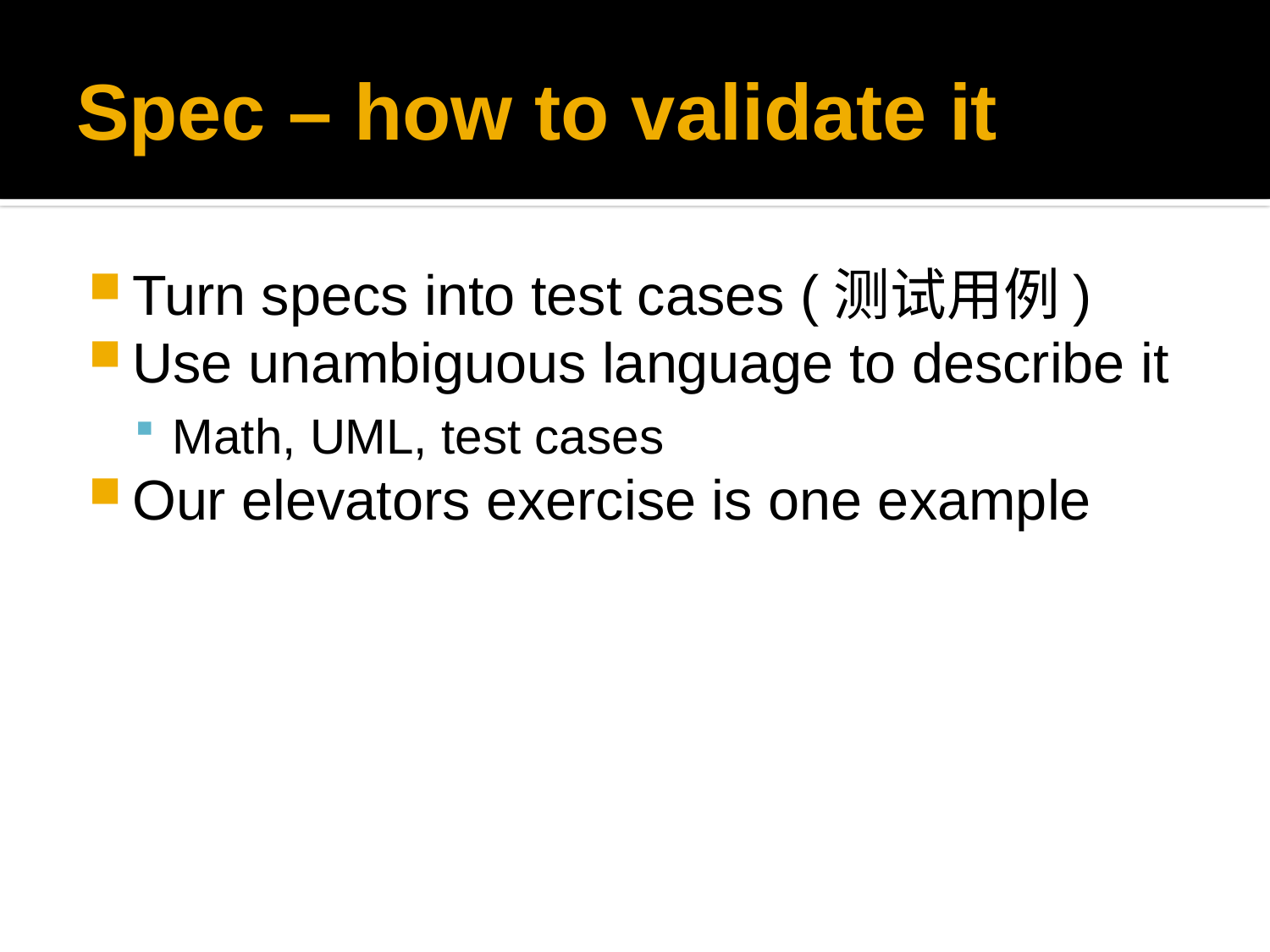

# Spec – how to validate it
Turn specs into test cases (测试用例)
Use unambiguous language to describe it
Math, UML, test cases
Our elevators exercise is one example